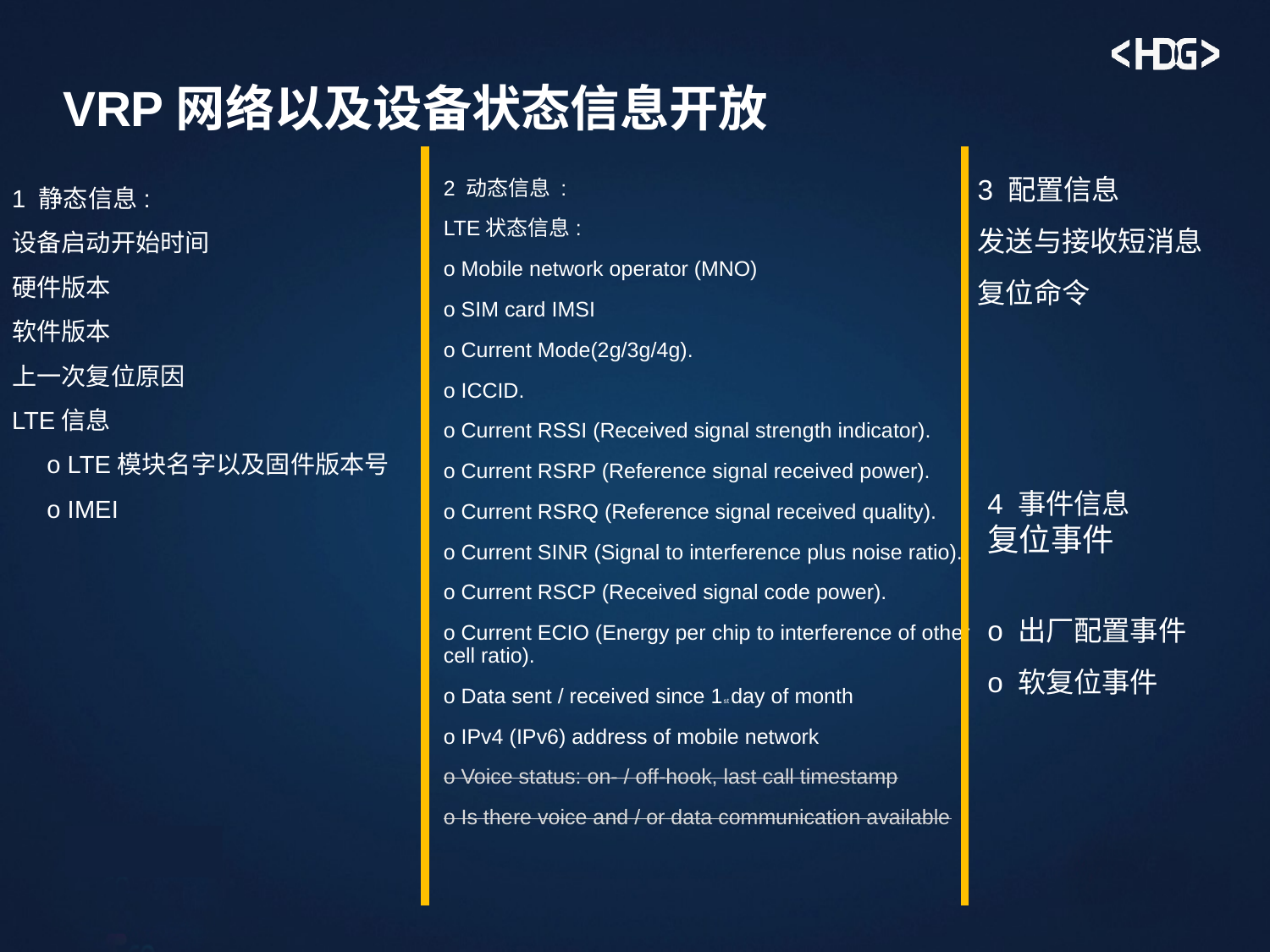

# VRP网络以及设备状态信息开放
3 配置信息
发送与接收短消息
复位命令
2 动态信息 :
LTE状态信息:
o Mobile network operator (MNO)
o SIM card IMSI
o Current Mode(2g/3g/4g).
o ICCID.
o Current RSSI (Received signal strength indicator).
o Current RSRP (Reference signal received power).
o Current RSRQ (Reference signal received quality).
o Current SINR (Signal to interference plus noise ratio).
o Current RSCP (Received signal code power).
o Current ECIO (Energy per chip to interference of other cell ratio).
o Data sent / received since 1st day of month
o IPv4 (IPv6) address of mobile network
o Voice status: on- / off-hook, last call timestamp
o Is there voice and / or data communication available
1 静态信息:
设备启动开始时间
硬件版本
软件版本
上一次复位原因
LTE信息
     o LTE模块名字以及固件版本号
     o IMEI

4 事件信息
复位事件
o 出厂配置事件
o 软复位事件